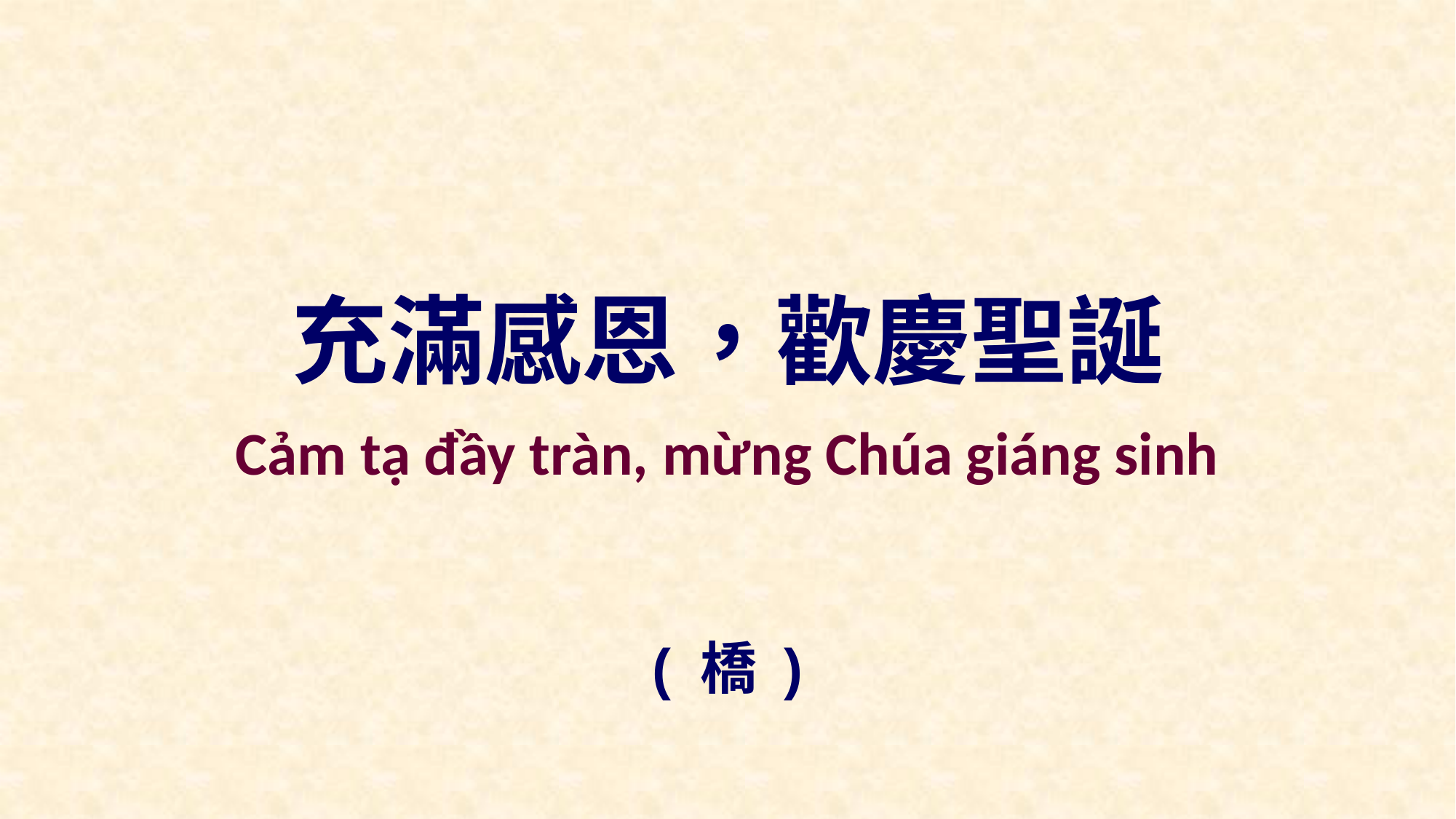

充滿感恩，歡慶聖誕
Cảm tạ đầy tràn, mừng Chúa giáng sinh
( 橋 )